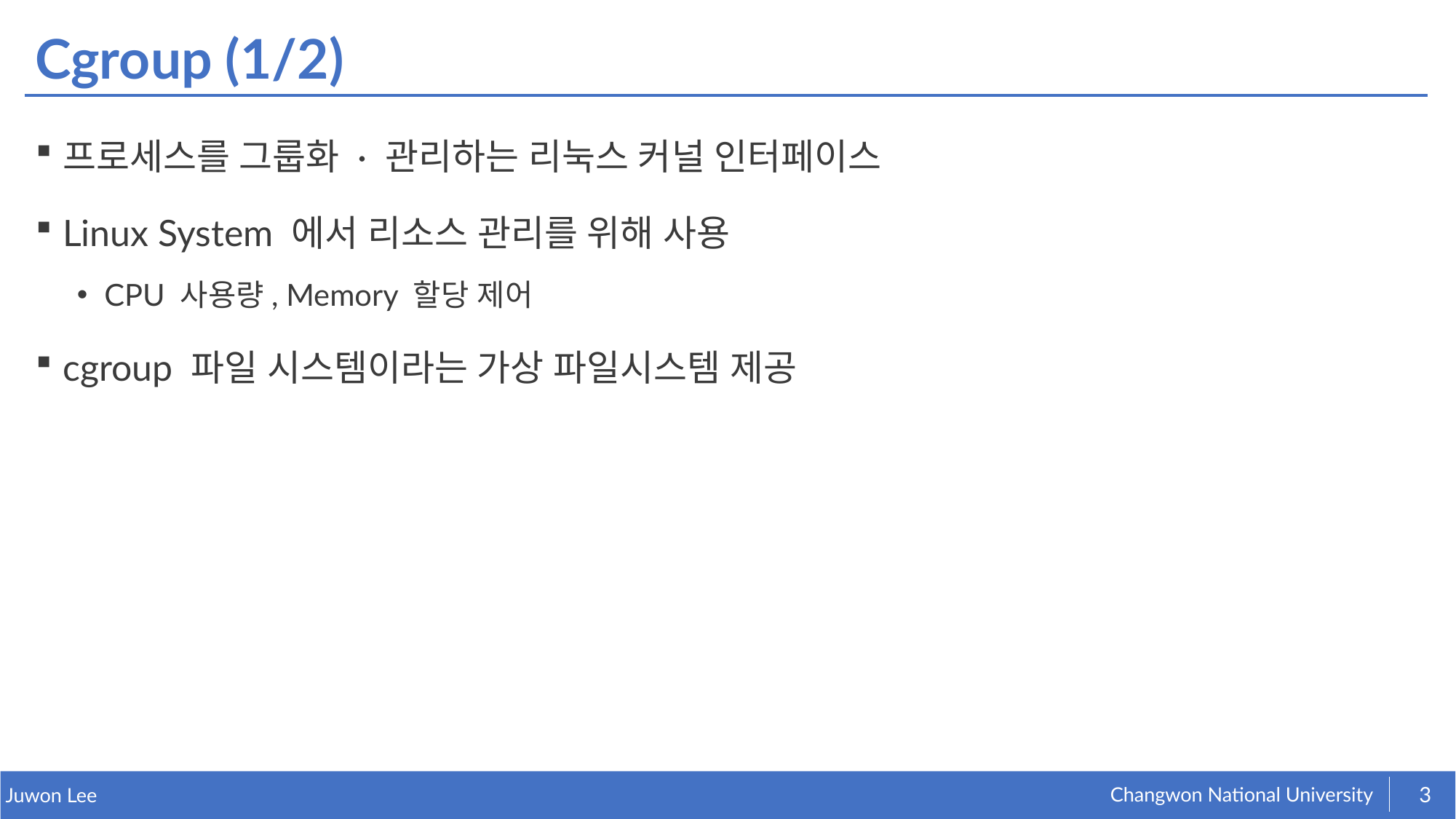

# Cgroup (1/2)
프로세스를 그룹화 · 관리하는 리눅스 커널 인터페이스
Linux System 에서 리소스 관리를 위해 사용
CPU 사용량, Memory 할당 제어
cgroup 파일 시스템이라는 가상 파일시스템 제공

3